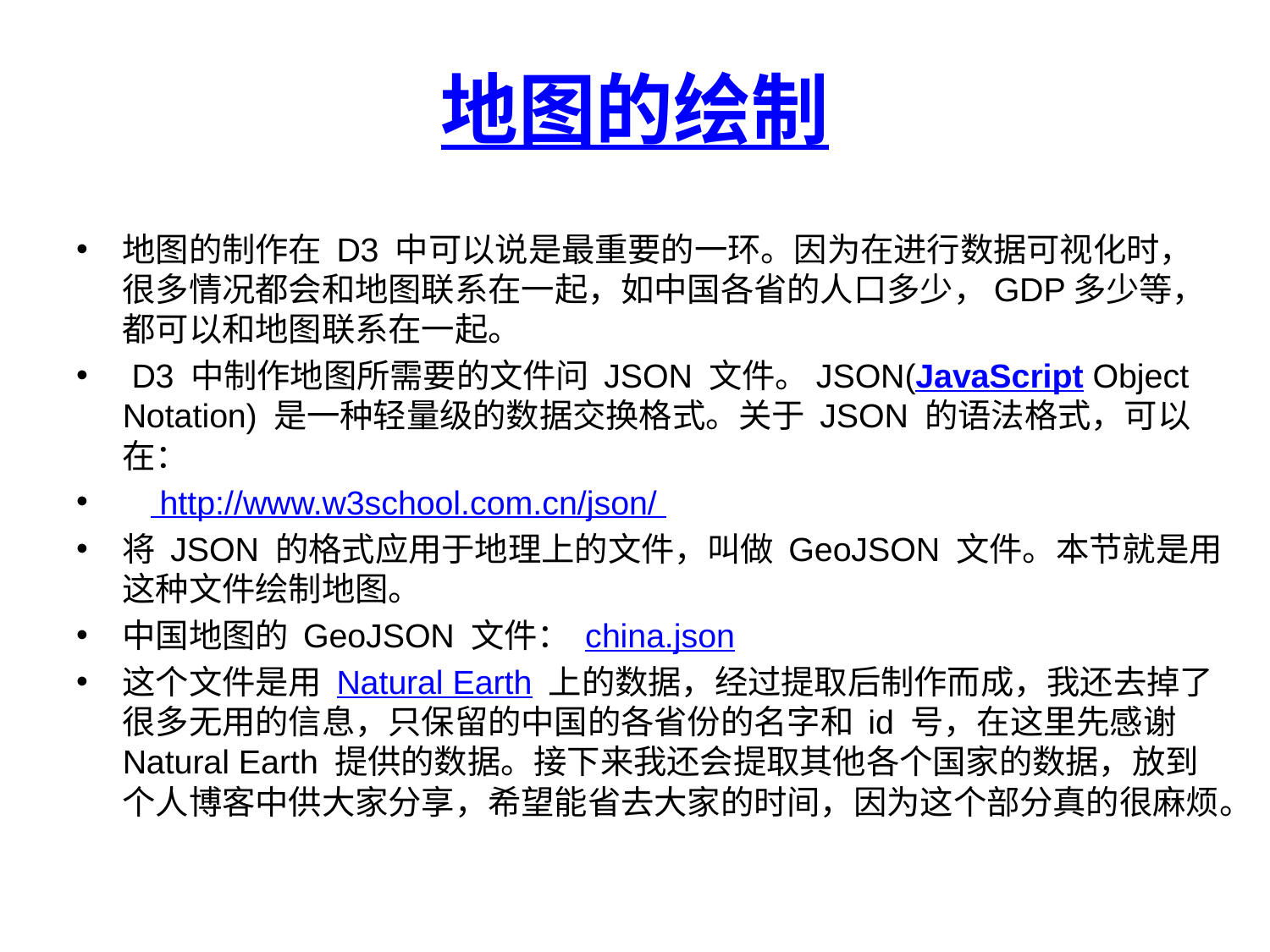

# 地图的绘制
地图的制作在 D3 中可以说是最重要的一环。因为在进行数据可视化时，很多情况都会和地图联系在一起，如中国各省的人口多少，GDP多少等，都可以和地图联系在一起。
 D3 中制作地图所需要的文件问 JSON 文件。JSON(JavaScript Object Notation) 是一种轻量级的数据交换格式。关于 JSON 的语法格式，可以在：
    http://www.w3school.com.cn/json/
将 JSON 的格式应用于地理上的文件，叫做 GeoJSON 文件。本节就是用这种文件绘制地图。
中国地图的 GeoJSON 文件： china.json
这个文件是用 Natural Earth 上的数据，经过提取后制作而成，我还去掉了很多无用的信息，只保留的中国的各省份的名字和 id 号，在这里先感谢 Natural Earth 提供的数据。接下来我还会提取其他各个国家的数据，放到个人博客中供大家分享，希望能省去大家的时间，因为这个部分真的很麻烦。